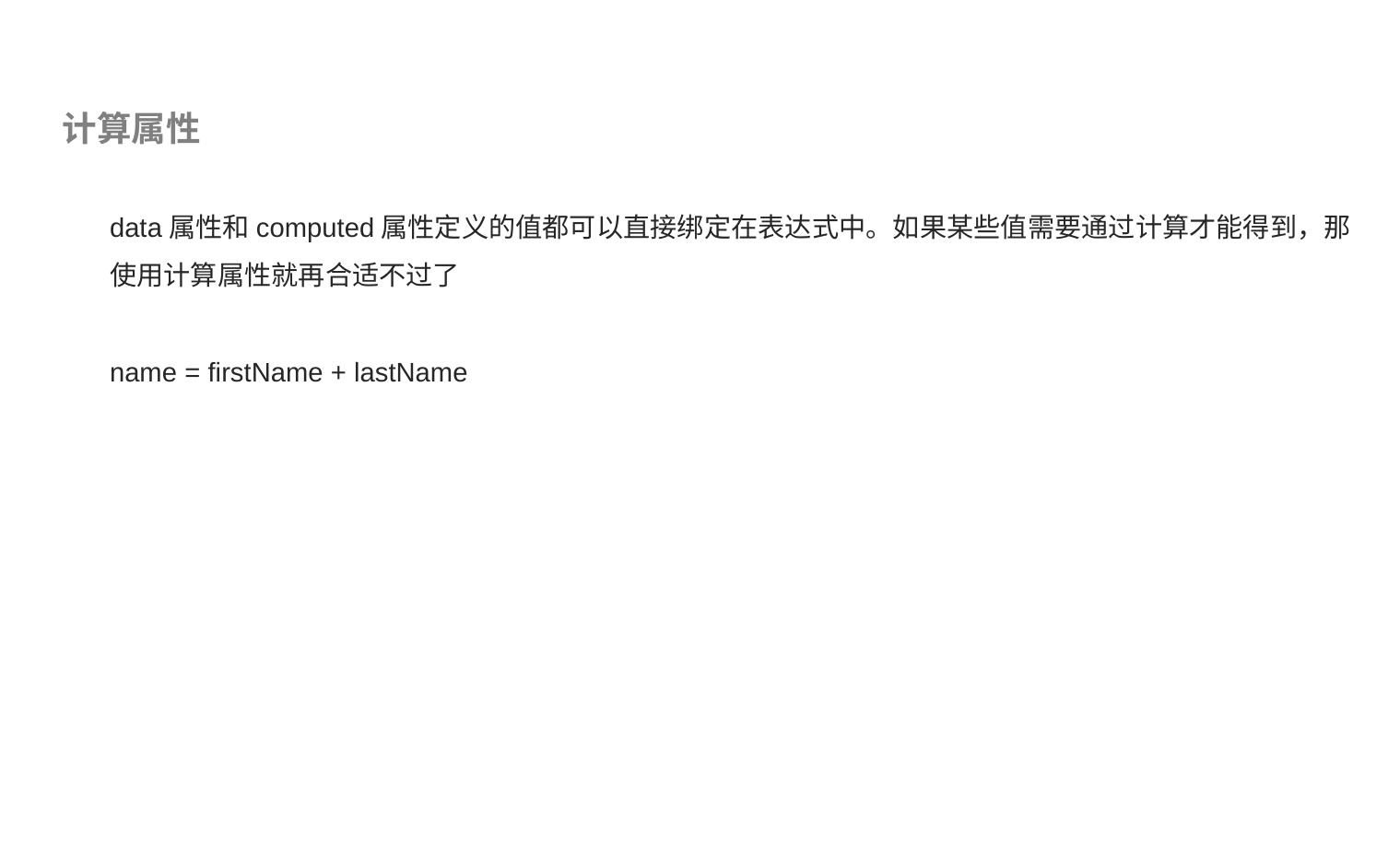

计算属性
data属性和computed属性定义的值都可以直接绑定在表达式中。如果某些值需要通过计算才能得到，那使用计算属性就再合适不过了

name = firstName + lastName